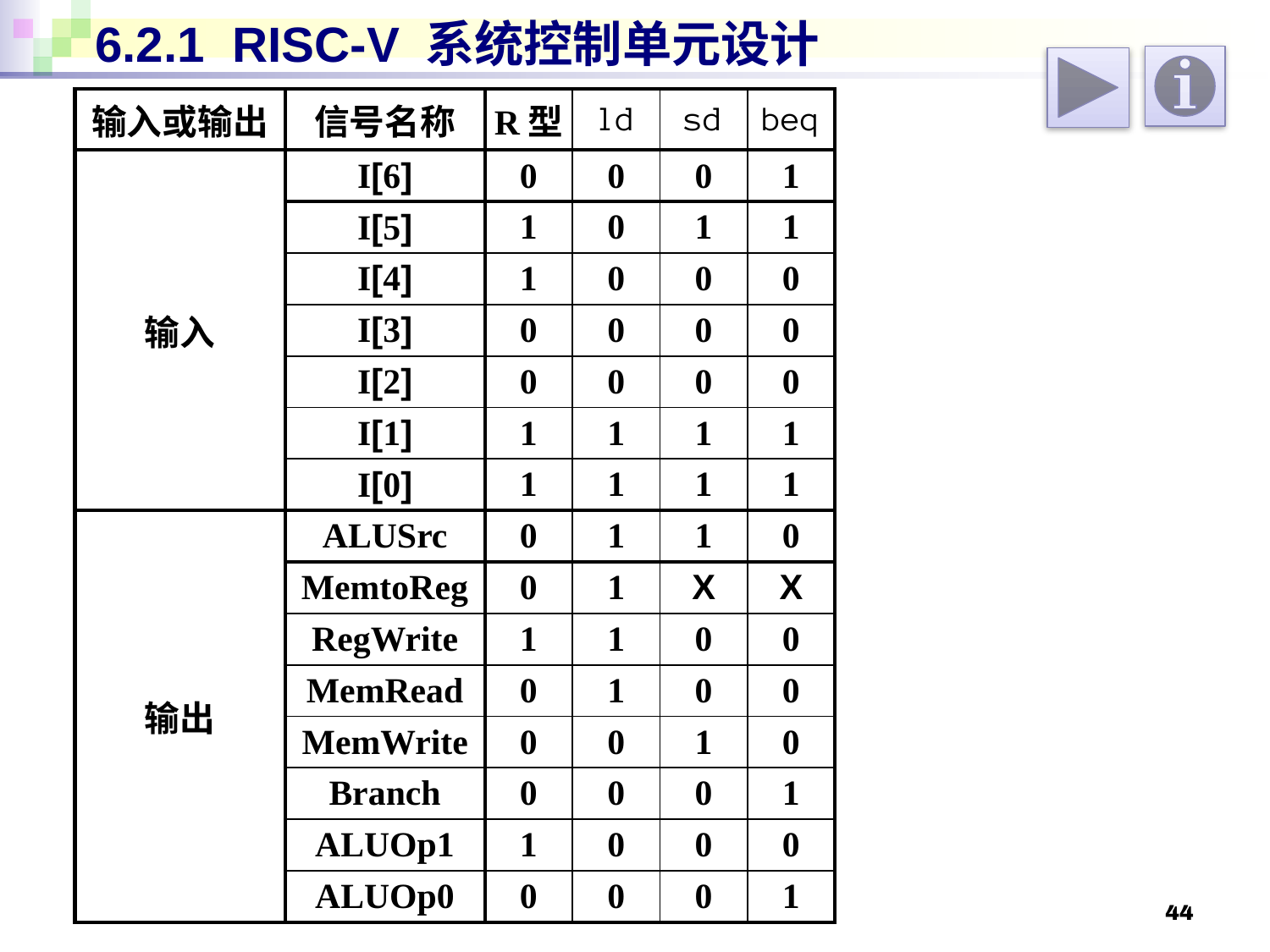

# 6.2.1  RISC-V 系统控制单元设计

| 输入或输出 | 信号名称 | R型 | ld | sd | beq |
| --- | --- | --- | --- | --- | --- |
| 输入 | I[6] | 0 | 0 | 0 | 1 |
|  | I[5] | 1 | 0 | 1 | 1 |
|  | I[4] | 1 | 0 | 0 | 0 |
|  | I[3] | 0 | 0 | 0 | 0 |
|  | I[2] | 0 | 0 | 0 | 0 |
|  | I[1] | 1 | 1 | 1 | 1 |
|  | I[0] | 1 | 1 | 1 | 1 |
| 输出 | ALUSrc | 0 | 1 | 1 | 0 |
|  | MemtoReg | 0 | 1 | X | X |
|  | RegWrite | 1 | 1 | 0 | 0 |
|  | MemRead | 0 | 1 | 0 | 0 |
|  | MemWrite | 0 | 0 | 1 | 0 |
|  | Branch | 0 | 0 | 0 | 1 |
|  | ALUOp1 | 1 | 0 | 0 | 0 |
|  | ALUOp0 | 0 | 0 | 0 | 1 |
44